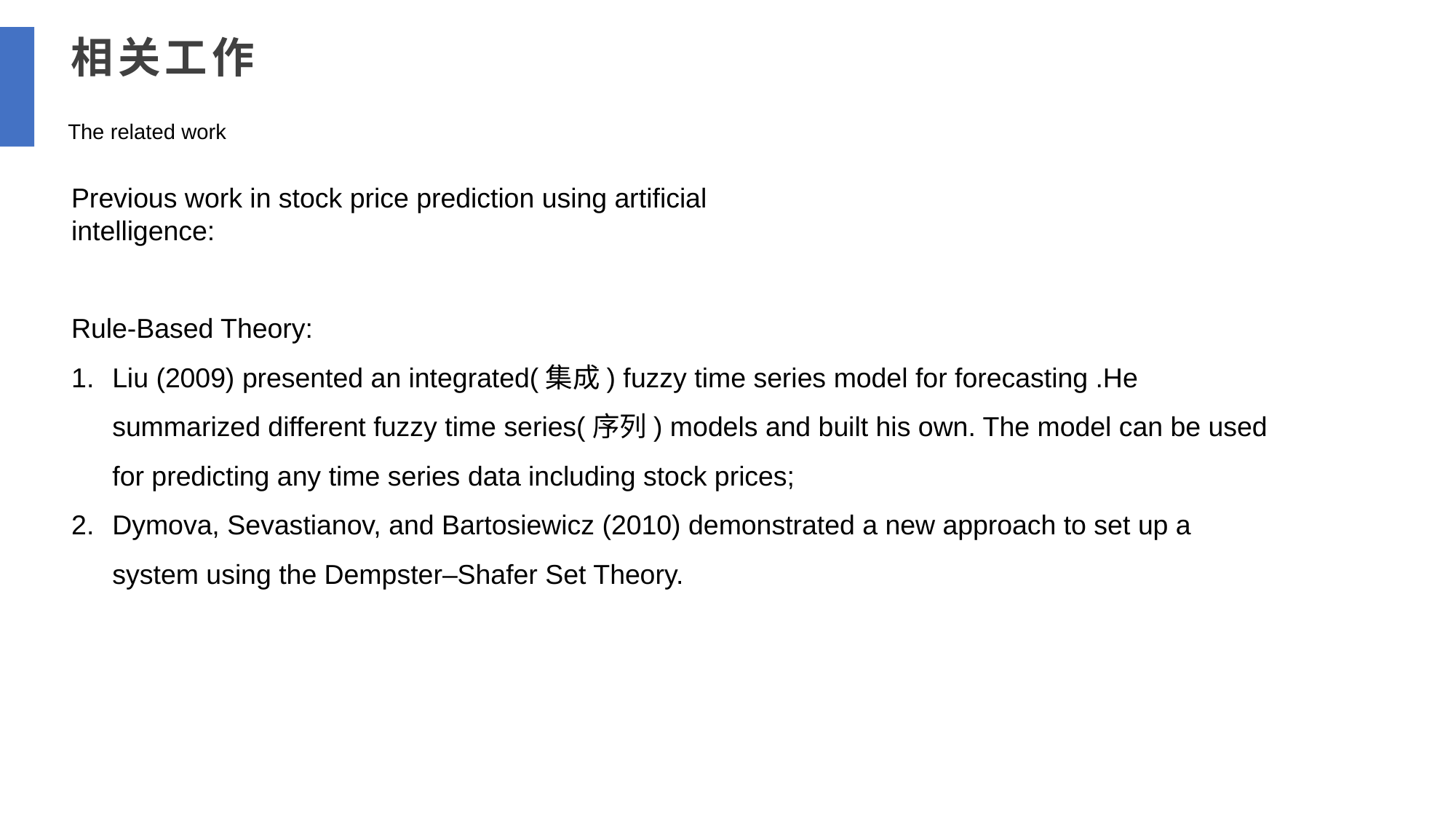

相关工作
The related work
Previous work in stock price prediction using artificial intelligence:
Rule-Based Theory:
Liu (2009) presented an integrated(集成) fuzzy time series model for forecasting .He summarized different fuzzy time series(序列) models and built his own. The model can be used for predicting any time series data including stock prices;
Dymova, Sevastianov, and Bartosiewicz (2010) demonstrated a new approach to set up a system using the Dempster–Shafer Set Theory.